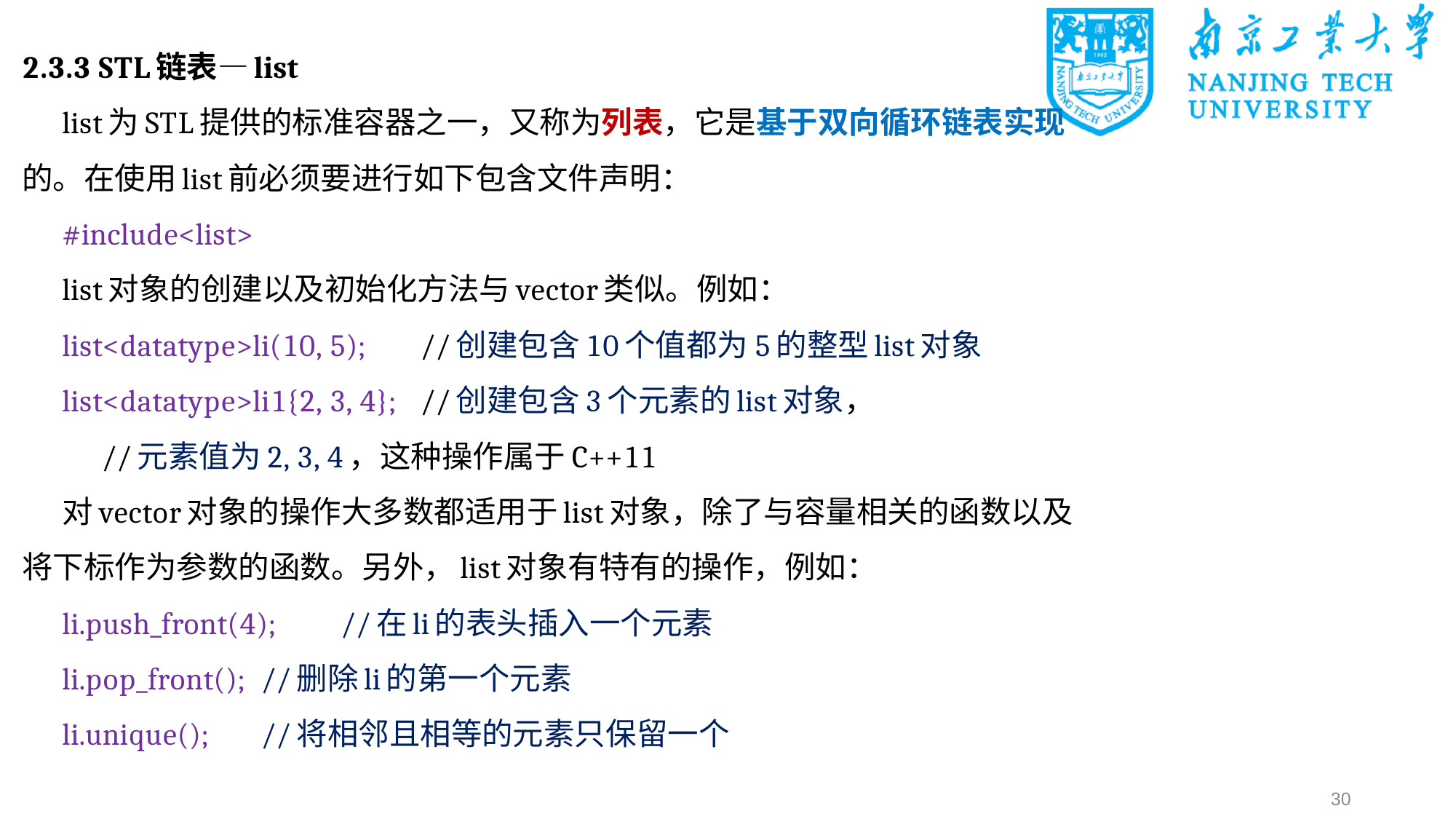

2.3.3 STL链表—list
list为STL提供的标准容器之一，又称为列表，它是基于双向循环链表实现的。在使用list前必须要进行如下包含文件声明：
#include<list>
list对象的创建以及初始化方法与vector类似。例如：
list<datatype>li(10, 5);	//创建包含10个值都为5的整型list对象
list<datatype>li1{2, 3, 4};	//创建包含3个元素的list对象，
				//元素值为2, 3, 4，这种操作属于C++11
对vector对象的操作大多数都适用于list对象，除了与容量相关的函数以及将下标作为参数的函数。另外，list对象有特有的操作，例如：
li.push_front(4);	//在li的表头插入一个元素
li.pop_front();	//删除li的第一个元素
li.unique();		//将相邻且相等的元素只保留一个

30